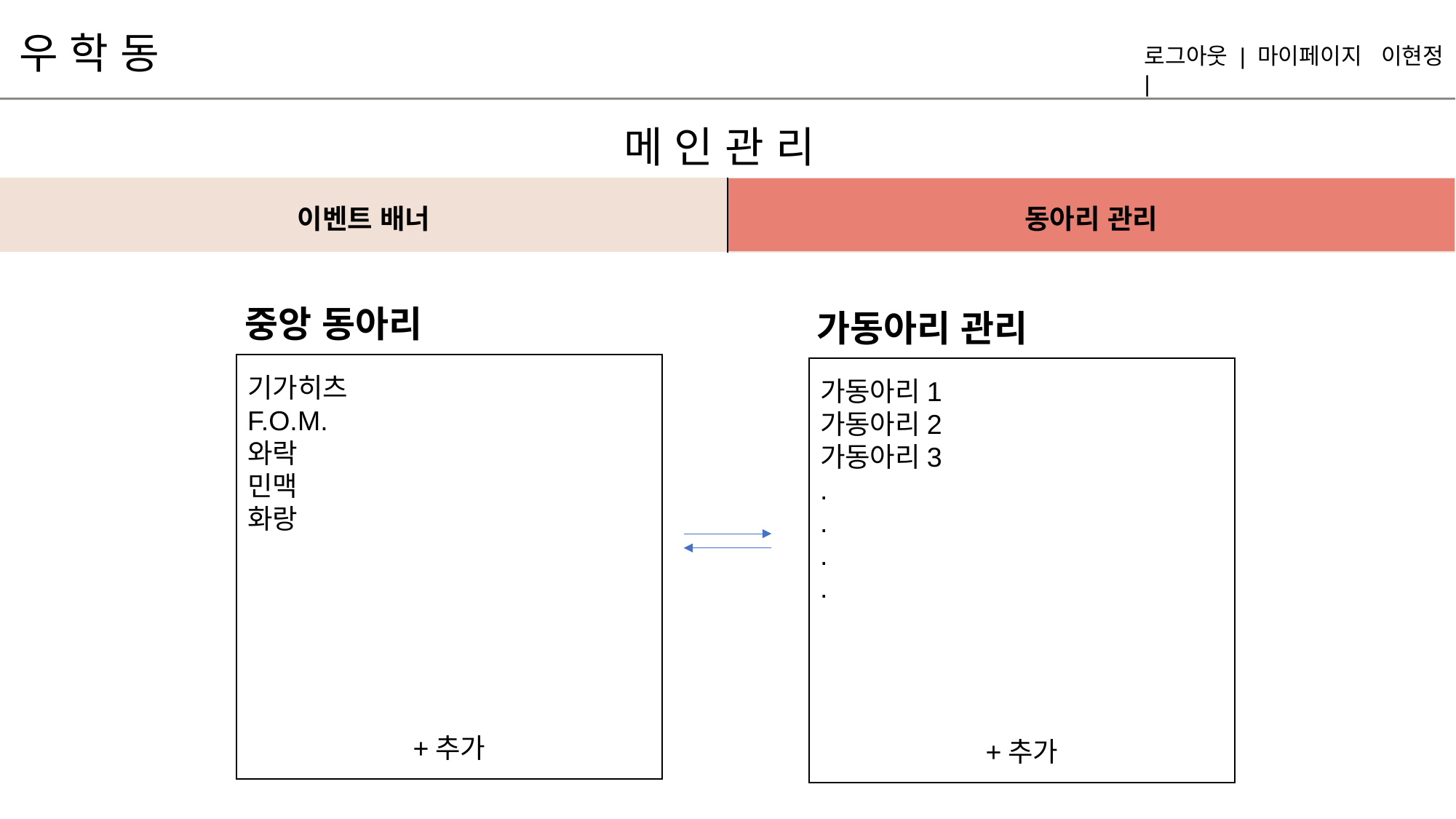

우 학 동
로그아웃 | 마이페이지 |
이현정
메 인 관 리
| 이벤트 배너 | 동아리 관리 |
| --- | --- |
중앙 동아리
가동아리 관리
기가히츠
F.O.M.
와락
민맥
화랑

+추가
가동아리1
가동아리2
가동아리3
.
.
.
.

+추가
수정
취소